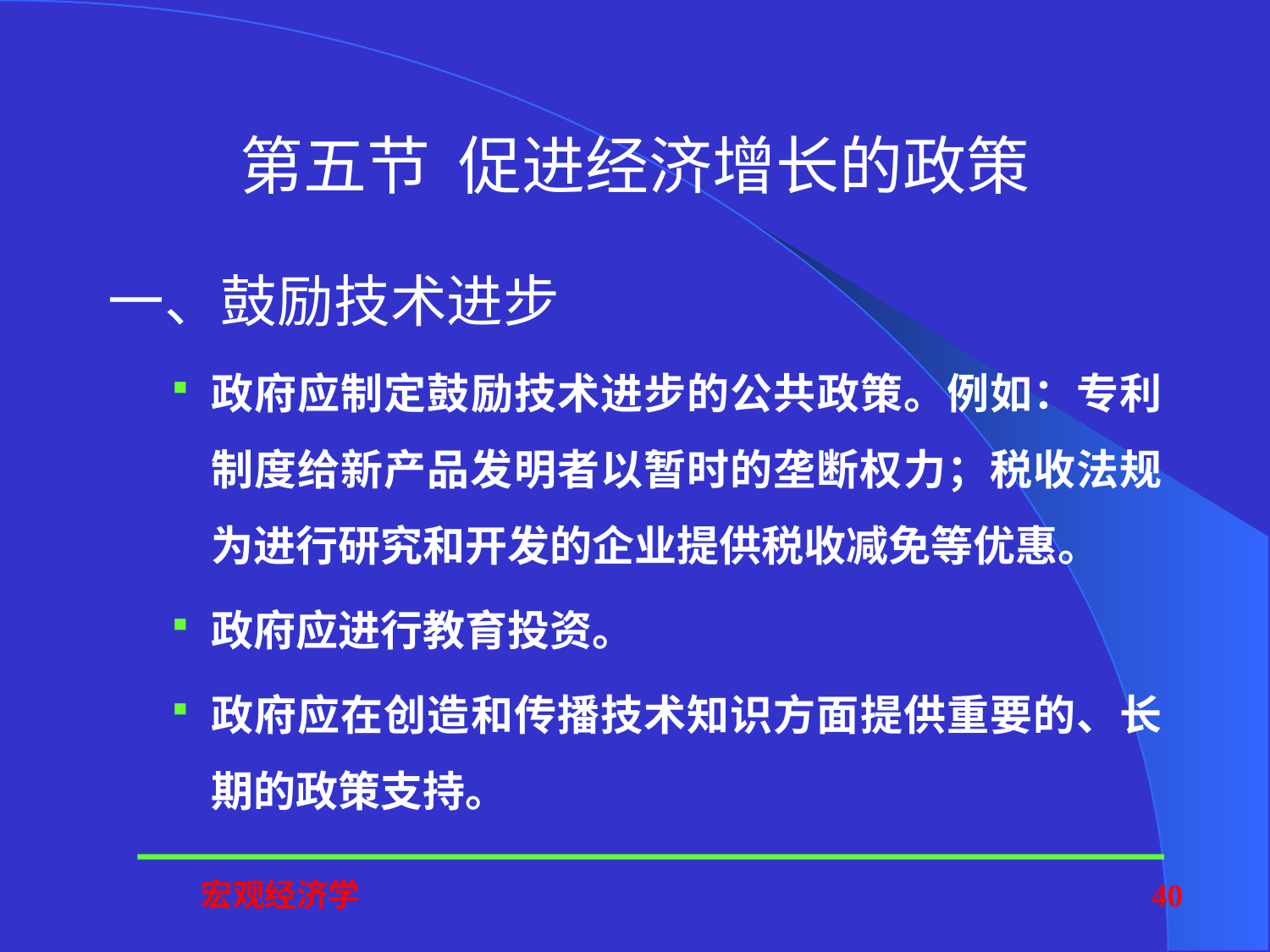

第五节  促进经济增长的政策
一、鼓励技术进步
政府应制定鼓励技术进步的公共政策。例如：专利制度给新产品发明者以暂时的垄断权力；税收法规为进行研究和开发的企业提供税收减免等优惠。
政府应进行教育投资。
政府应在创造和传播技术知识方面提供重要的、长期的政策支持。